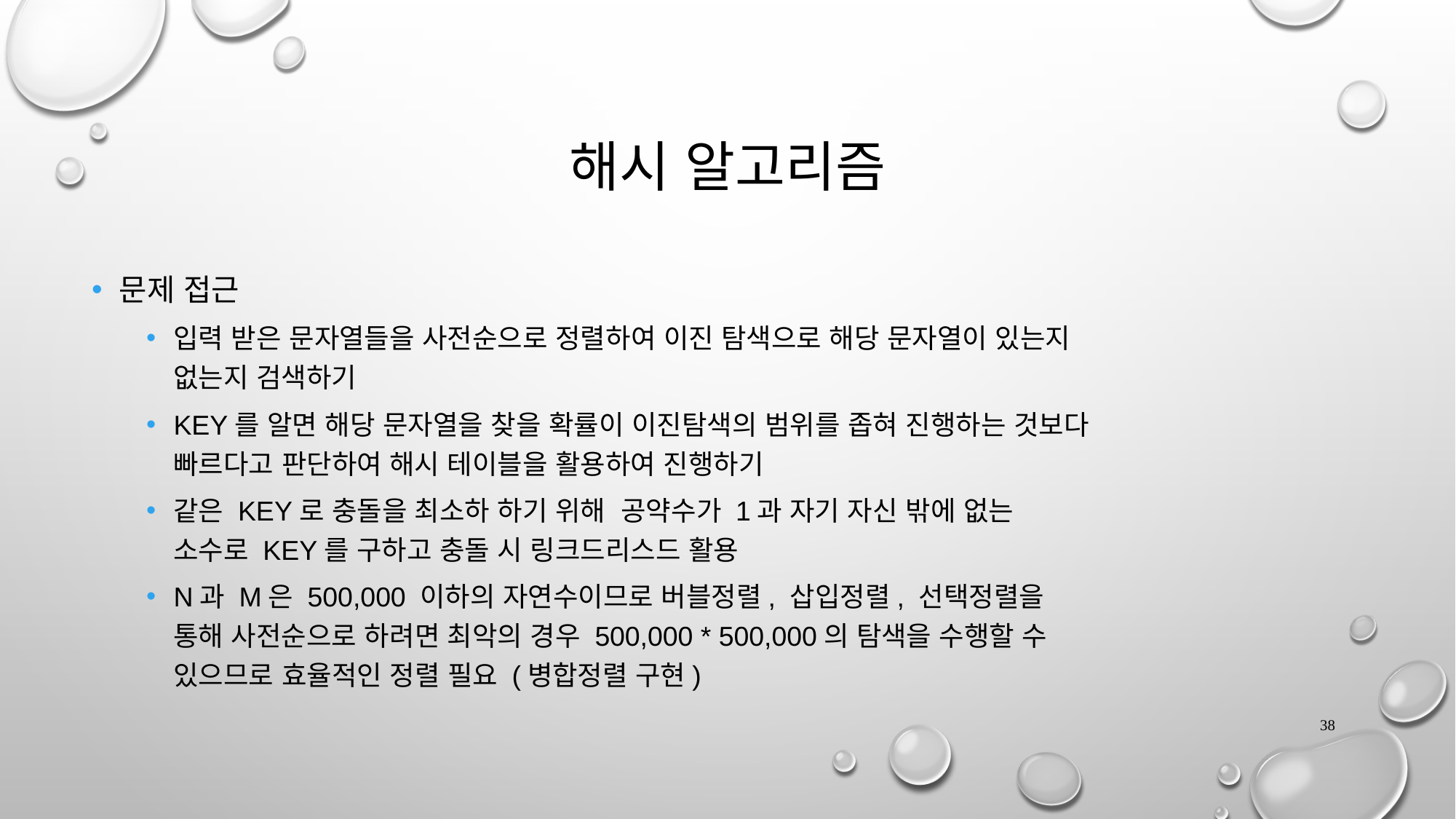

# 해시 알고리즘
문제 접근
입력 받은 문자열들을 사전순으로 정렬하여 이진 탐색으로 해당 문자열이 있는지 없는지 검색하기
Key를 알면 해당 문자열을 찾을 확률이 이진탐색의 범위를 좁혀 진행하는 것보다 빠르다고 판단하여 해시 테이블을 활용하여 진행하기
같은 key로 충돌을 최소하 하기 위해  공약수가 1과 자기 자신 밖에 없는 소수로 key를 구하고 충돌 시 링크드리스드 활용
N과 M은 500,000 이하의 자연수이므로 버블정렬, 삽입정렬, 선택정렬을 통해 사전순으로 하려면 최악의 경우 500,000 * 500,000의 탐색을 수행할 수 있으므로 효율적인 정렬 필요 (병합정렬 구현)

38